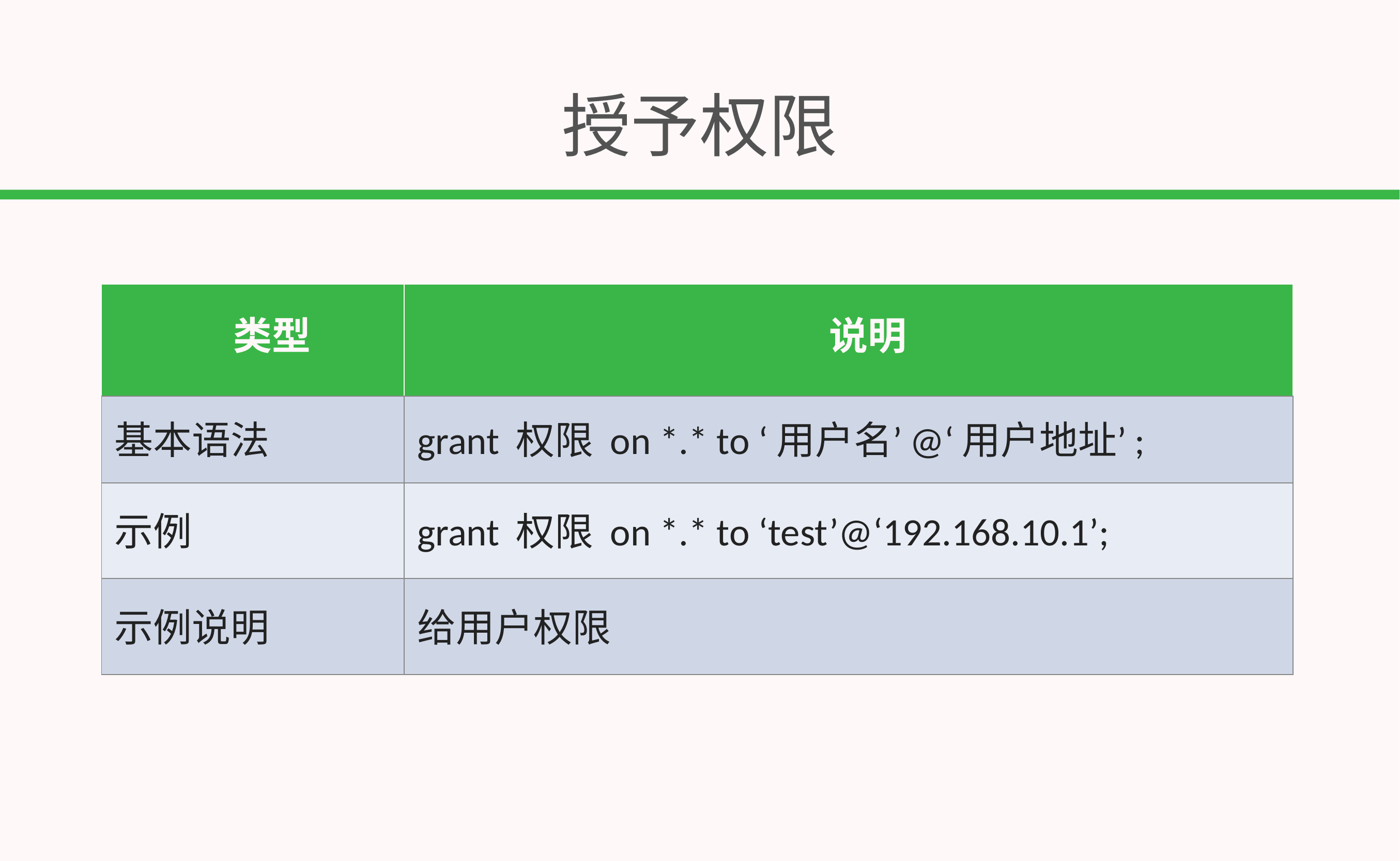

# 授予权限
| 类型 | 说明 |
| --- | --- |
| 基本语法 | grant 权限 on \*.\* to ‘用户名’@‘用户地址’; |
| 示例 | grant 权限 on \*.\* to ‘test’@‘192.168.10.1’; |
| 示例说明 | 给用户权限 |